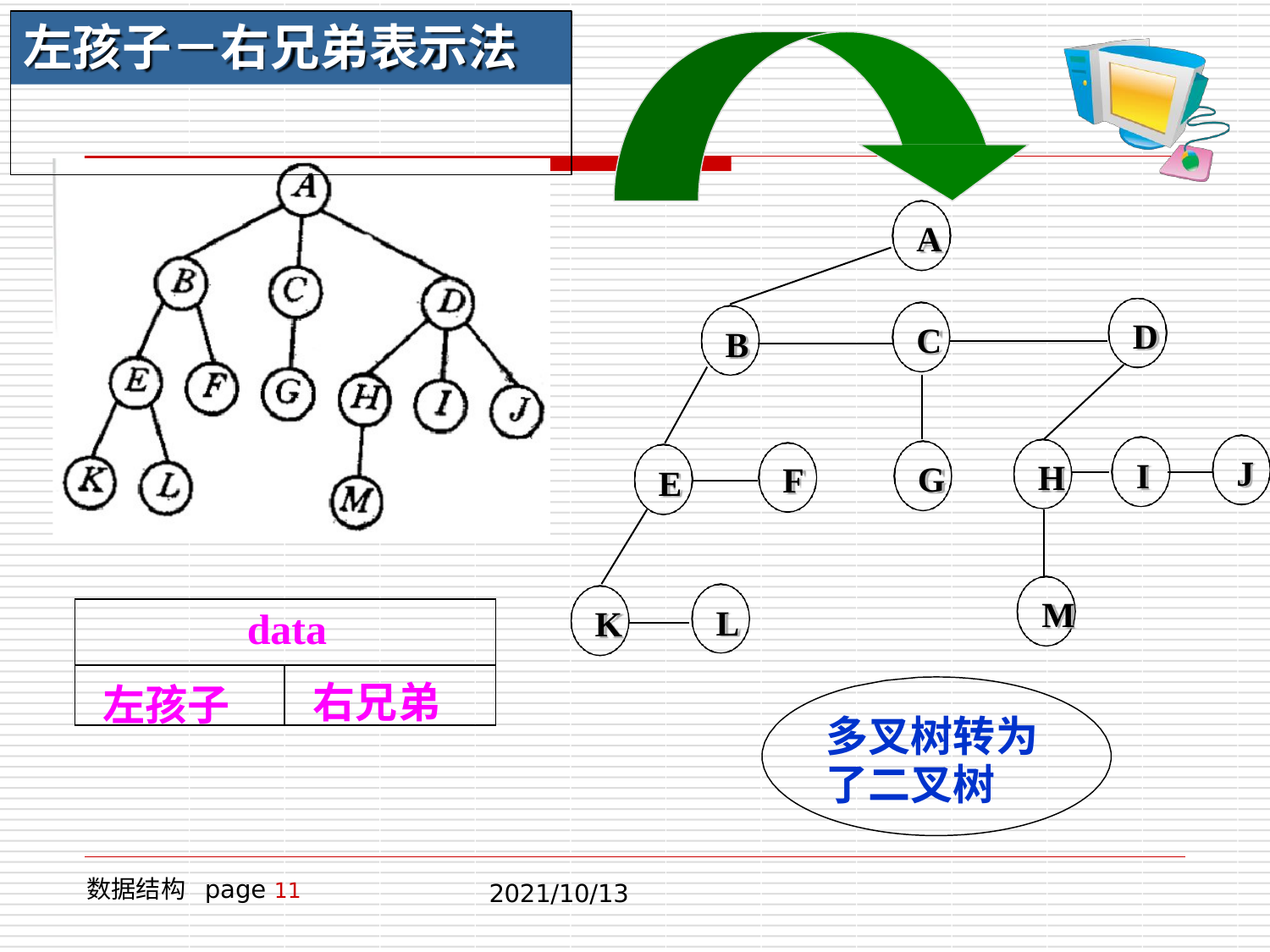

# 左孩子－右兄弟表示法

A

D
C
B

J
I
H
G
F
E

M
L
| data |  |
| --- | --- |
| 左孩子 | 右兄弟 |
K

多叉树转为 了二叉树

数据结构 page 11
2021/10/13